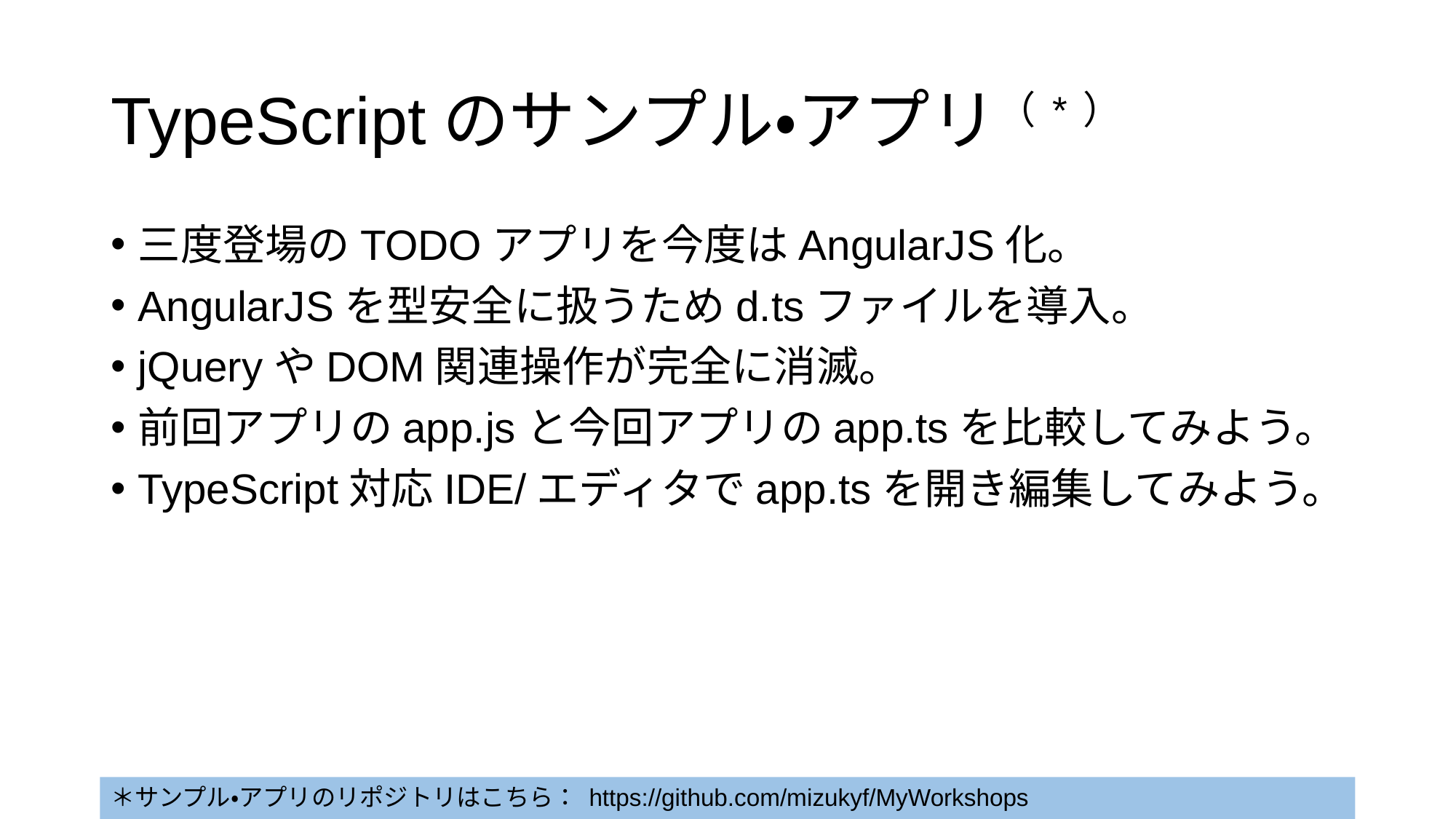

# TypeScriptのサンプル・アプリ（*）
三度登場のTODOアプリを今度はAngularJS化。
AngularJSを型安全に扱うためd.tsファイルを導入。
jQueryやDOM関連操作が完全に消滅。
前回アプリのapp.jsと今回アプリのapp.tsを比較してみよう。
TypeScript対応IDE/エディタでapp.tsを開き編集してみよう。
＊サンプル・アプリのリポジトリはこちら： https://github.com/mizukyf/MyWorkshops